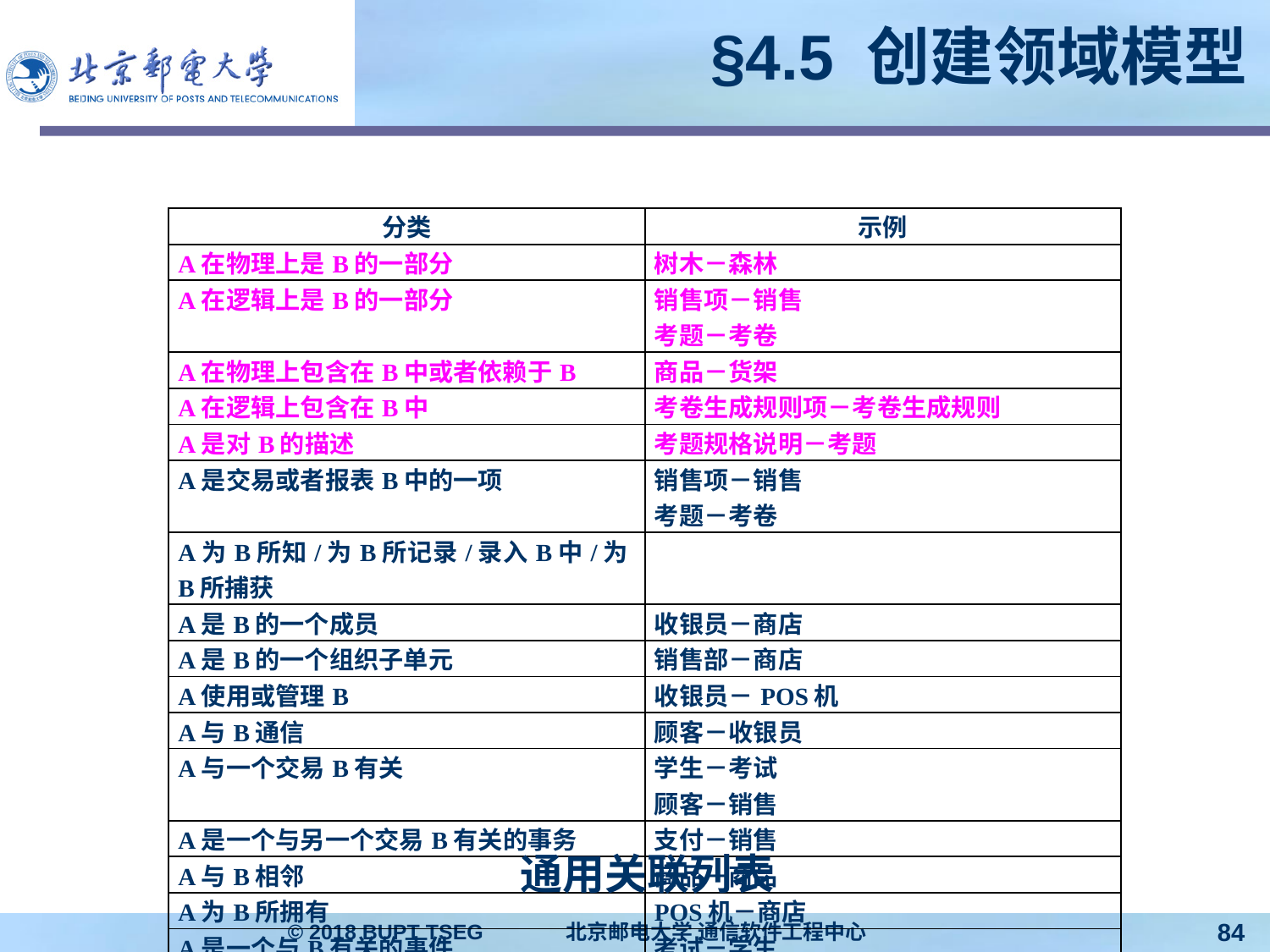

# §4.5 创建领域模型

| 分类 | 示例 |
| --- | --- |
| A在物理上是B的一部分 | 树木－森林 |
| A在逻辑上是B的一部分 | 销售项－销售 考题－考卷 |
| A在物理上包含在B中或者依赖于B | 商品－货架 |
| A在逻辑上包含在B中 | 考卷生成规则项－考卷生成规则 |
| A是对B的描述 | 考题规格说明－考题 |
| A是交易或者报表B中的一项 | 销售项－销售 考题－考卷 |
| A为B所知/为B所记录/录入B中/为B所捕获 |  |
| A是B的一个成员 | 收银员－商店 |
| A是B的一个组织子单元 | 销售部－商店 |
| A使用或管理B | 收银员－POS机 |
| A与B通信 | 顾客－收银员 |
| A与一个交易B有关 | 学生－考试 顾客－销售 |
| A是一个与另一个交易B有关的事务 | 支付－销售 |
| A与B相邻 | 商品－商品 |
| A为B所拥有 | POS机－商店 |
| A是一个与B有关的事件 | 考试－学生 销售－顾客 |
通用关联列表
© 2018 BUPT TSEG             北京邮电大学 通信软件工程中心